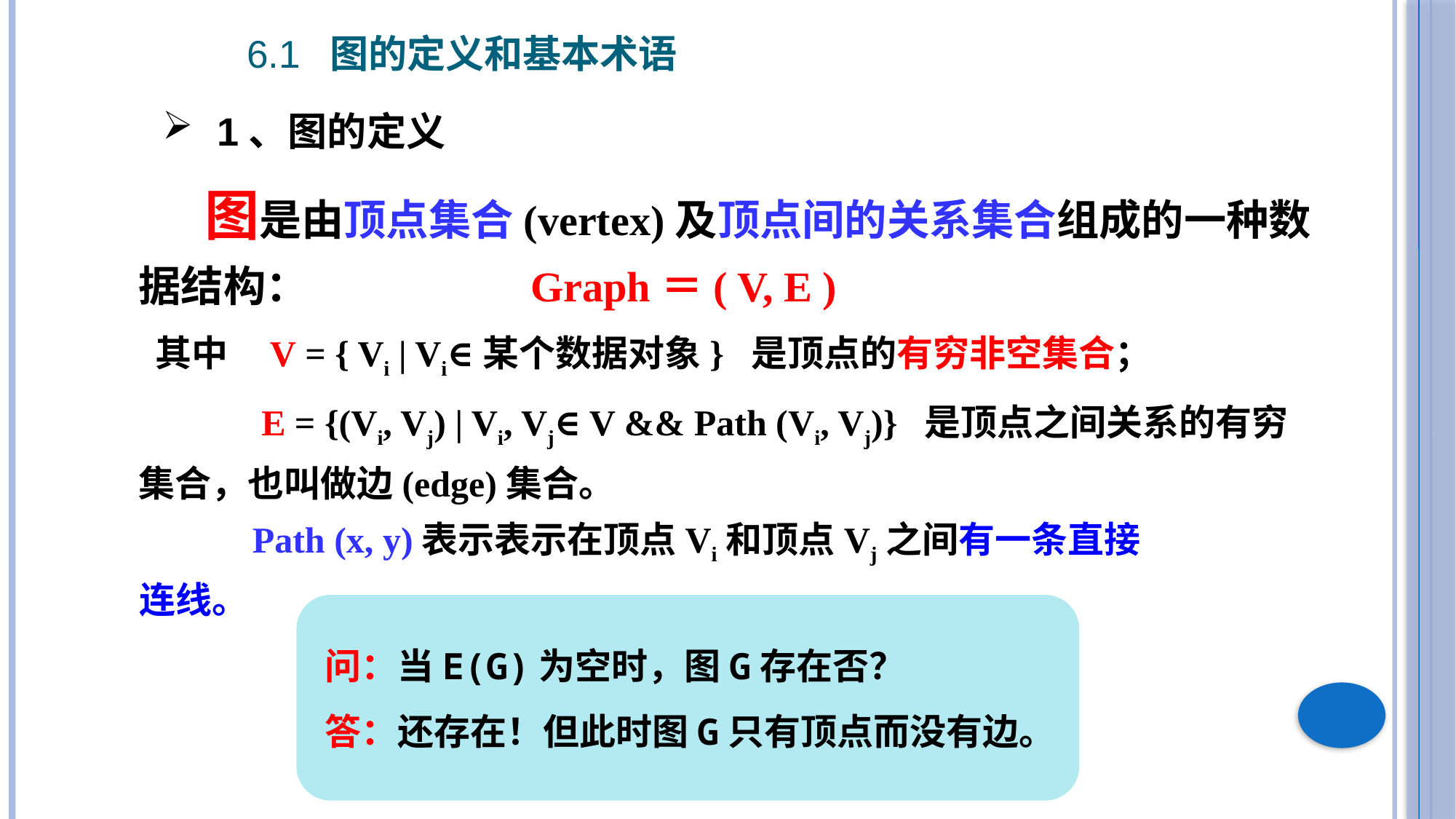

6.1  图的定义和基本术语
1、图的定义
            图是由顶点集合(vertex)及顶点间的关系集合组成的一种数据结构：                      Graph＝( V, E )
      其中    V = { Vi | Vi∈某个数据对象}  是顶点的有穷非空集合；
                  E = {(Vi, Vj) | Vi, Vj∈ V && Path (Vi, Vj)}  是顶点之间关系的有穷集合，也叫做边(edge)集合。
                 Path (x, y)表示表示在顶点Vi和顶点Vj之间有一条直接
    连线。

问：当E(G)为空时，图G存在否？
答：还存在！但此时图G只有顶点而没有边。